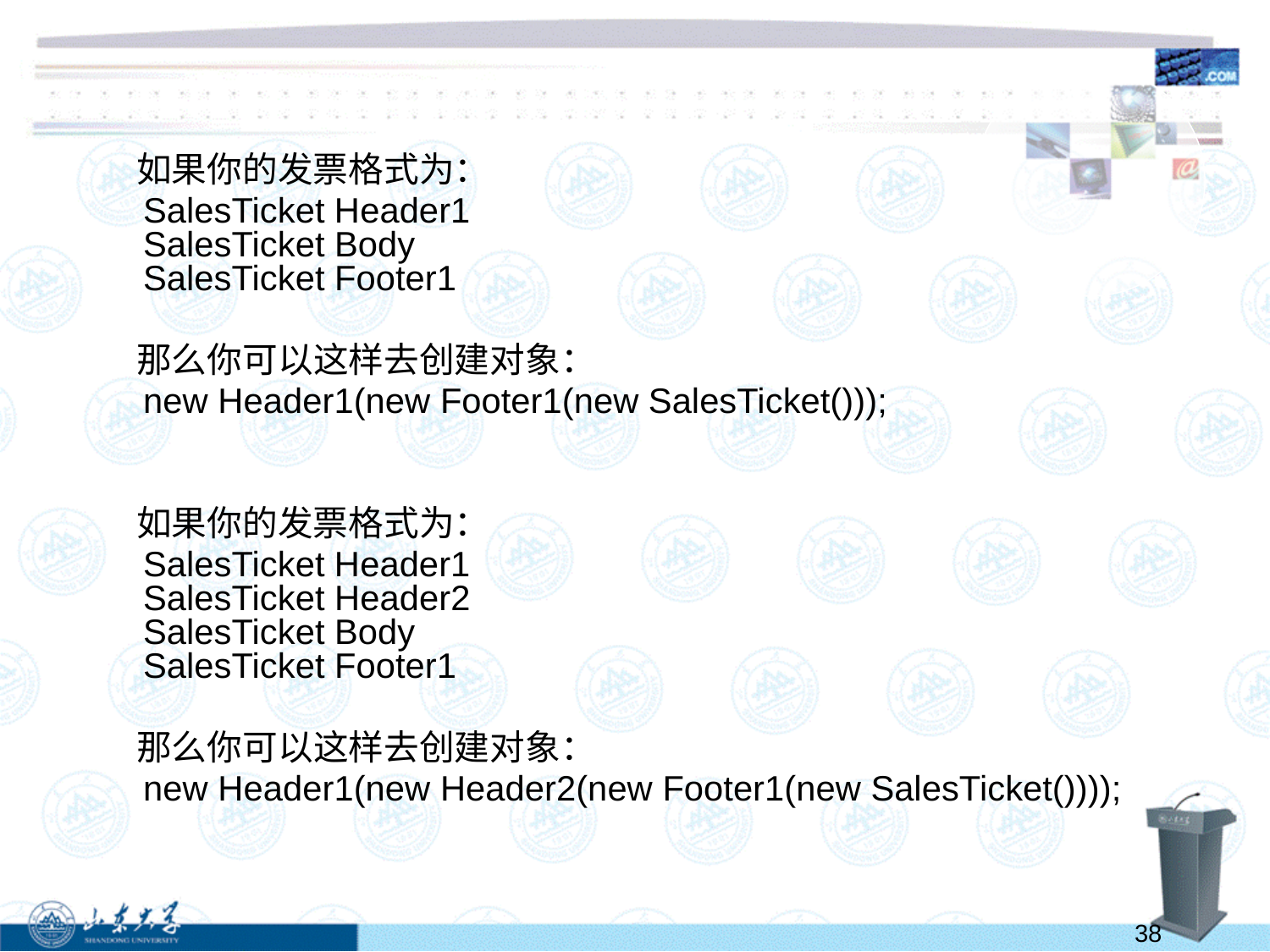

如果你的发票格式为：
        SalesTicket Header1
        SalesTicket Body
        SalesTicket Footer1

        那么你可以这样去创建对象：
        new Header1(new Footer1(new SalesTicket()));

        如果你的发票格式为：
        SalesTicket Header1
        SalesTicket Header2
        SalesTicket Body
        SalesTicket Footer1

        那么你可以这样去创建对象：
        new Header1(new Header2(new Footer1(new SalesTicket())));
38